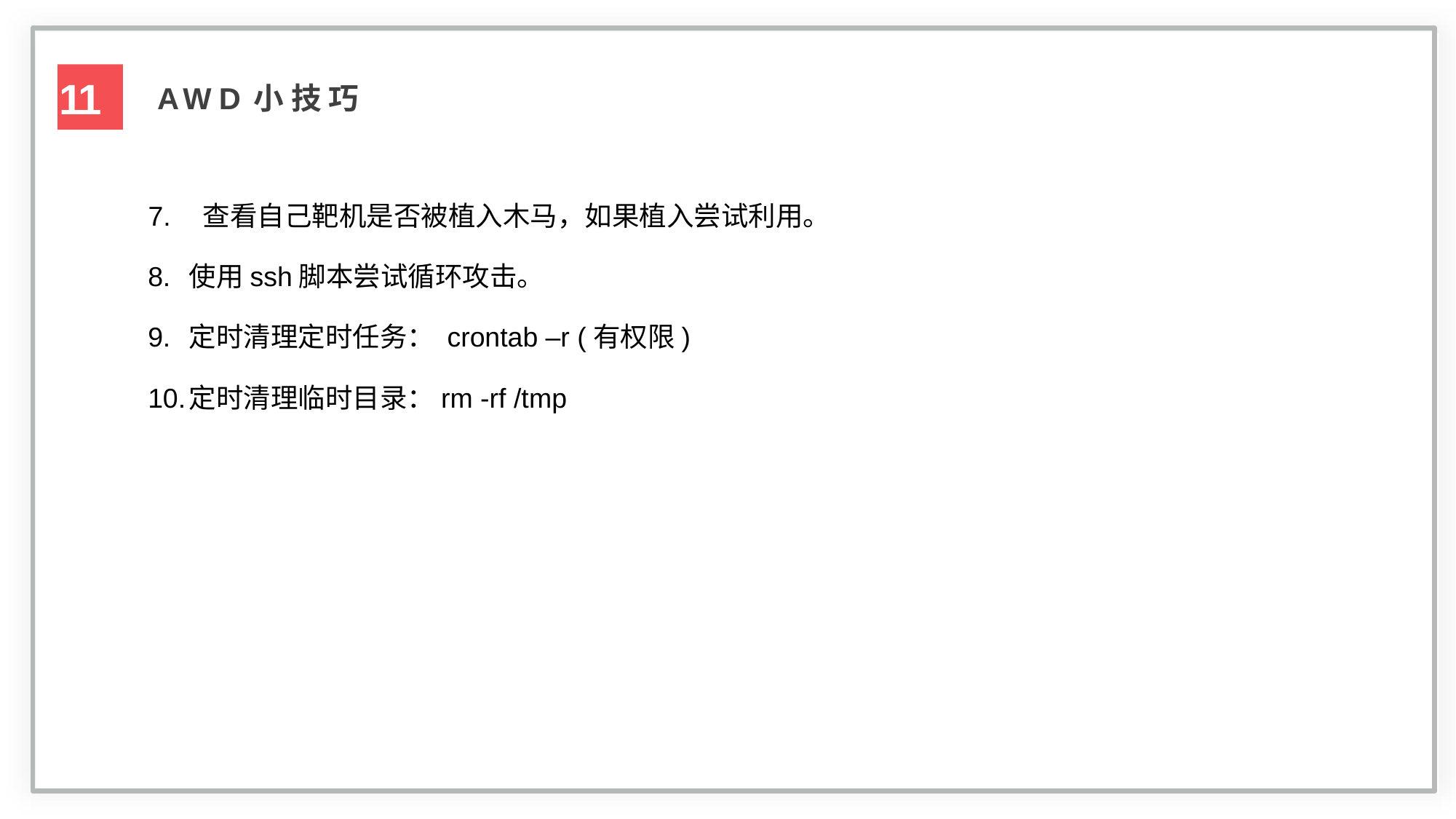

11
A W D 小 技 巧
查看自己靶机是否被植入木马，如果植入尝试利用。
使用ssh脚本尝试循环攻击。
定时清理定时任务： crontab –r (有权限)
定时清理临时目录：rm -rf /tmp